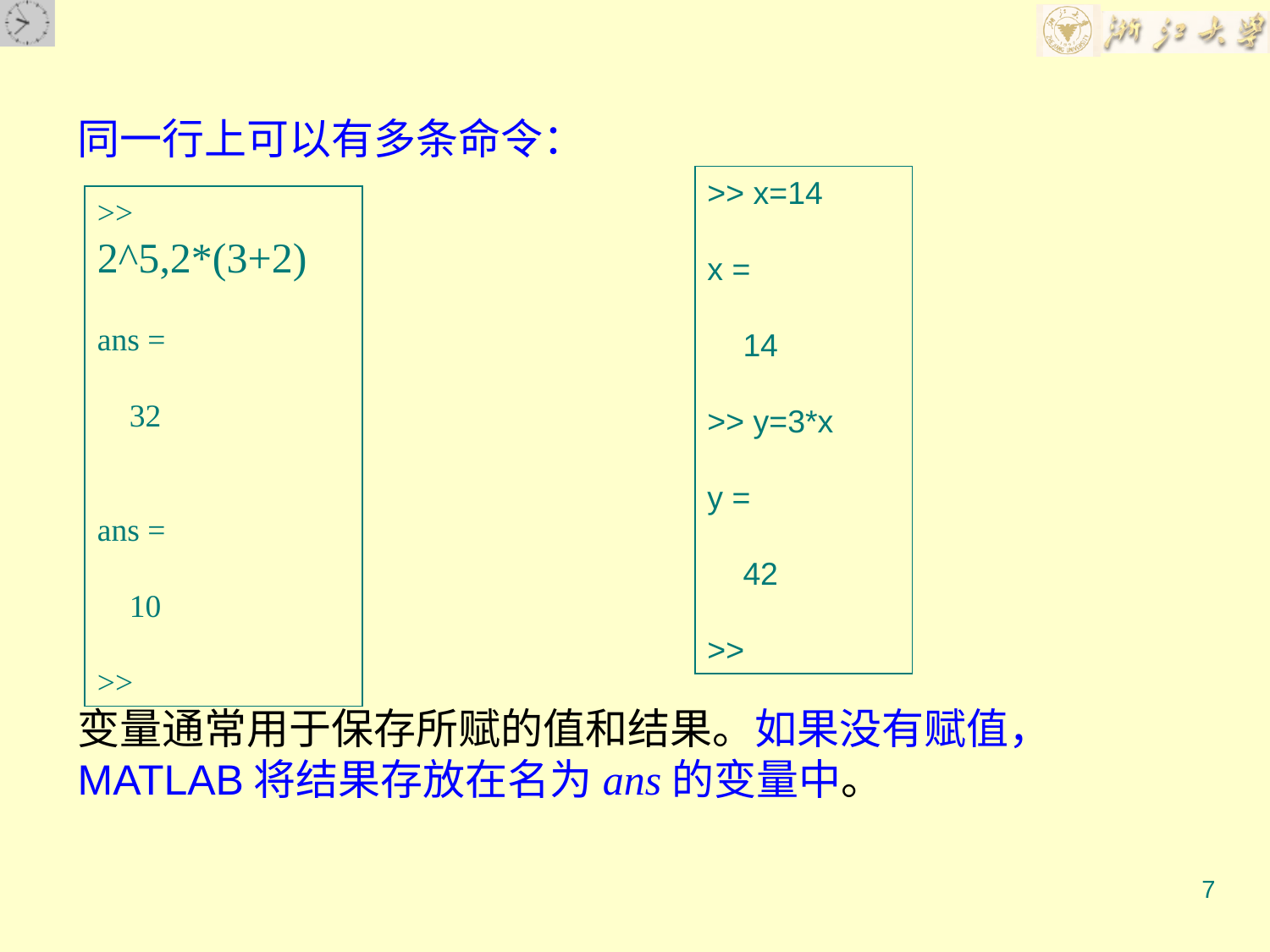

同一行上可以有多条命令：
>> x=14

x =

    14

>> y=3*x

y =

    42

>>
>> 2^5,2*(3+2)

ans =

    32

ans =

    10

>>
变量通常用于保存所赋的值和结果。如果没有赋值，MATLAB将结果存放在名为ans的变量中。
7